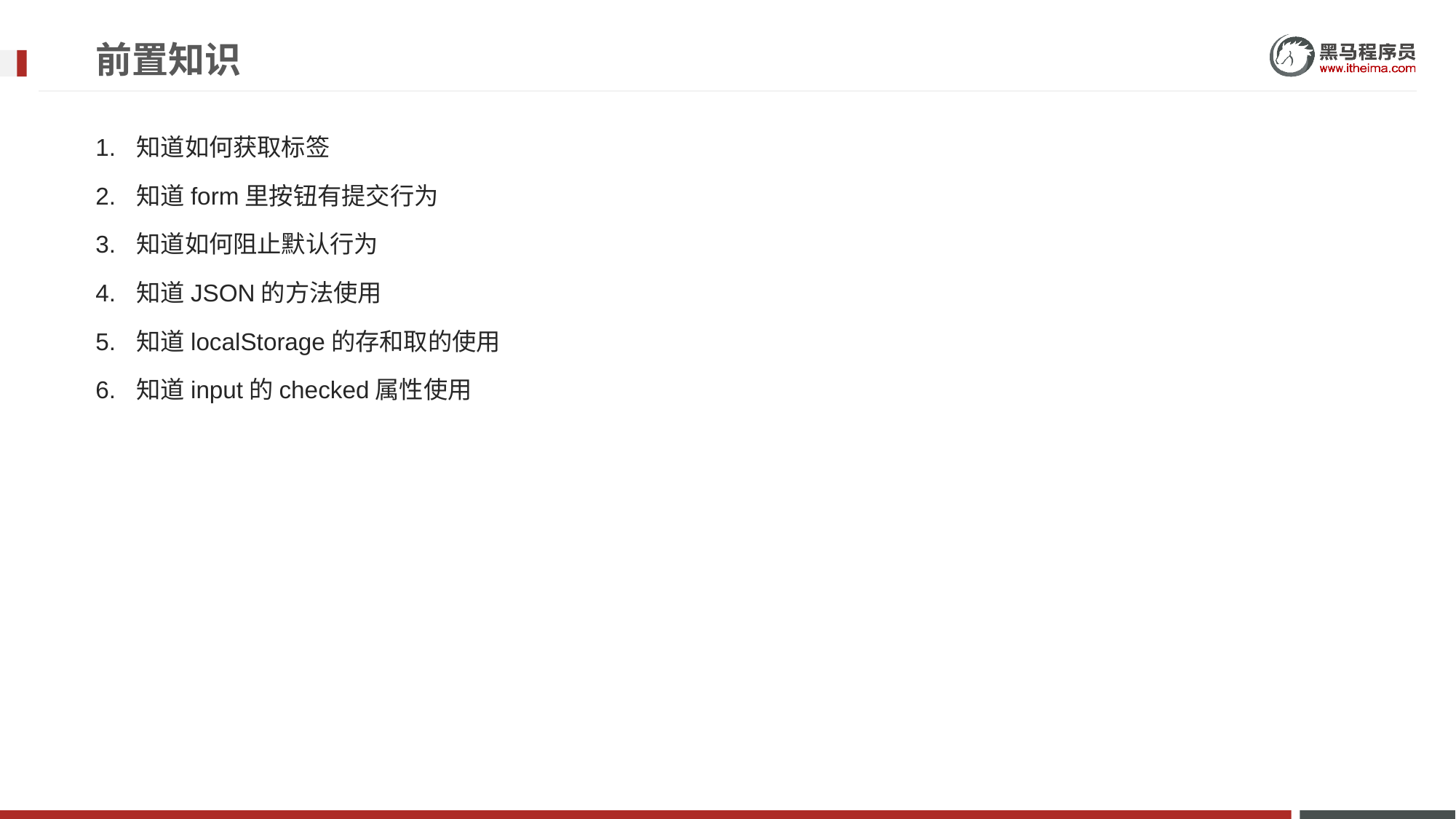

# 前置知识
知道如何获取标签
知道form里按钮有提交行为
知道如何阻止默认行为
知道JSON的方法使用
知道localStorage的存和取的使用
知道input的checked属性使用